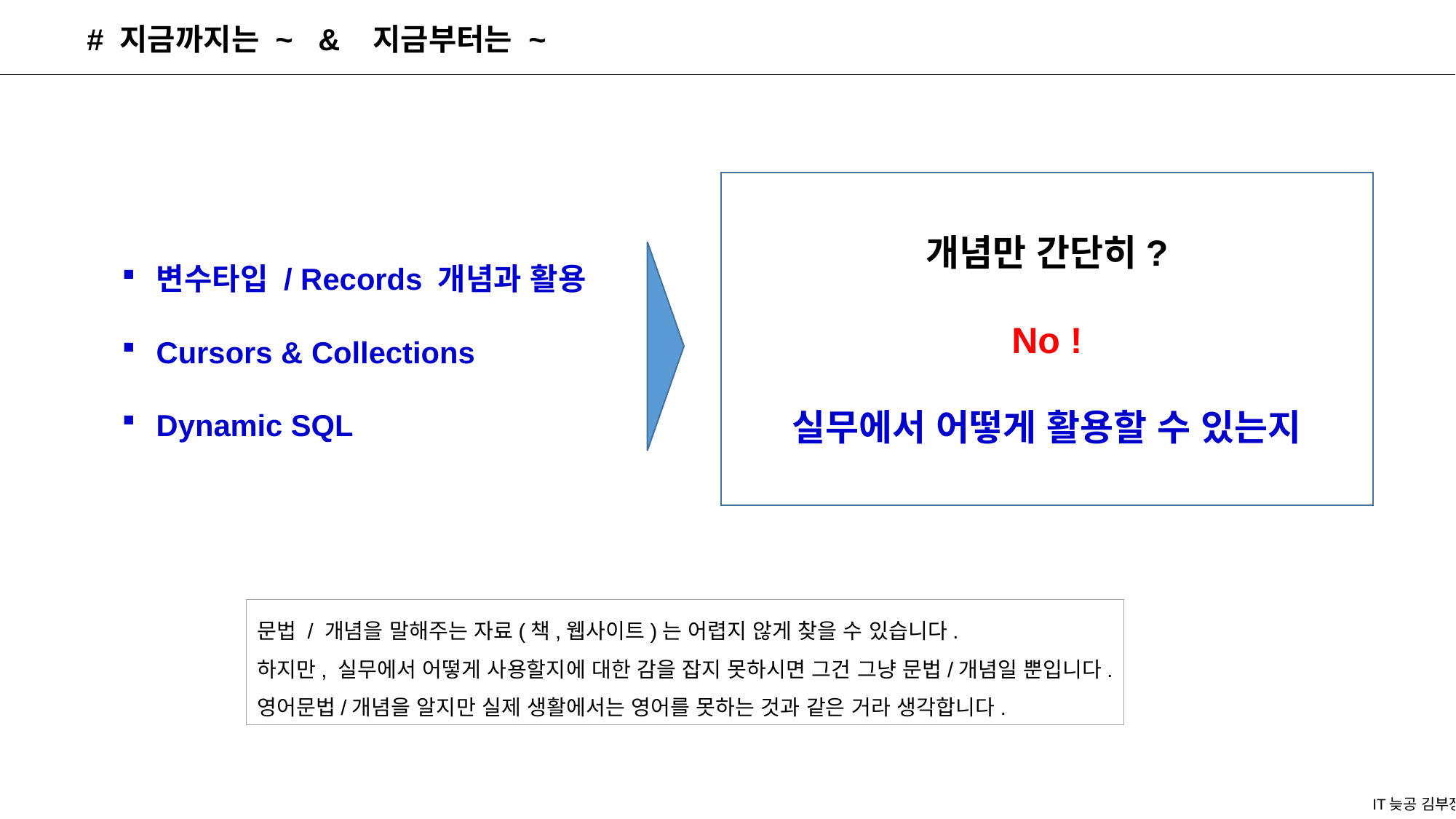

# 지금까지는 ~   &   지금부터는 ~
개념만 간단히?

No !

실무에서 어떻게 활용할 수 있는지
변수타입 / Records 개념과 활용
Cursors & Collections
Dynamic SQL

문법 / 개념을 말해주는 자료(책,웹사이트)는 어렵지 않게 찾을 수 있습니다.
하지만, 실무에서 어떻게 사용할지에 대한 감을 잡지 못하시면 그건 그냥 문법/개념일 뿐입니다.
영어문법/개념을 알지만 실제 생활에서는 영어를 못하는 것과 같은 거라 생각합니다.
IT늦공 김부장